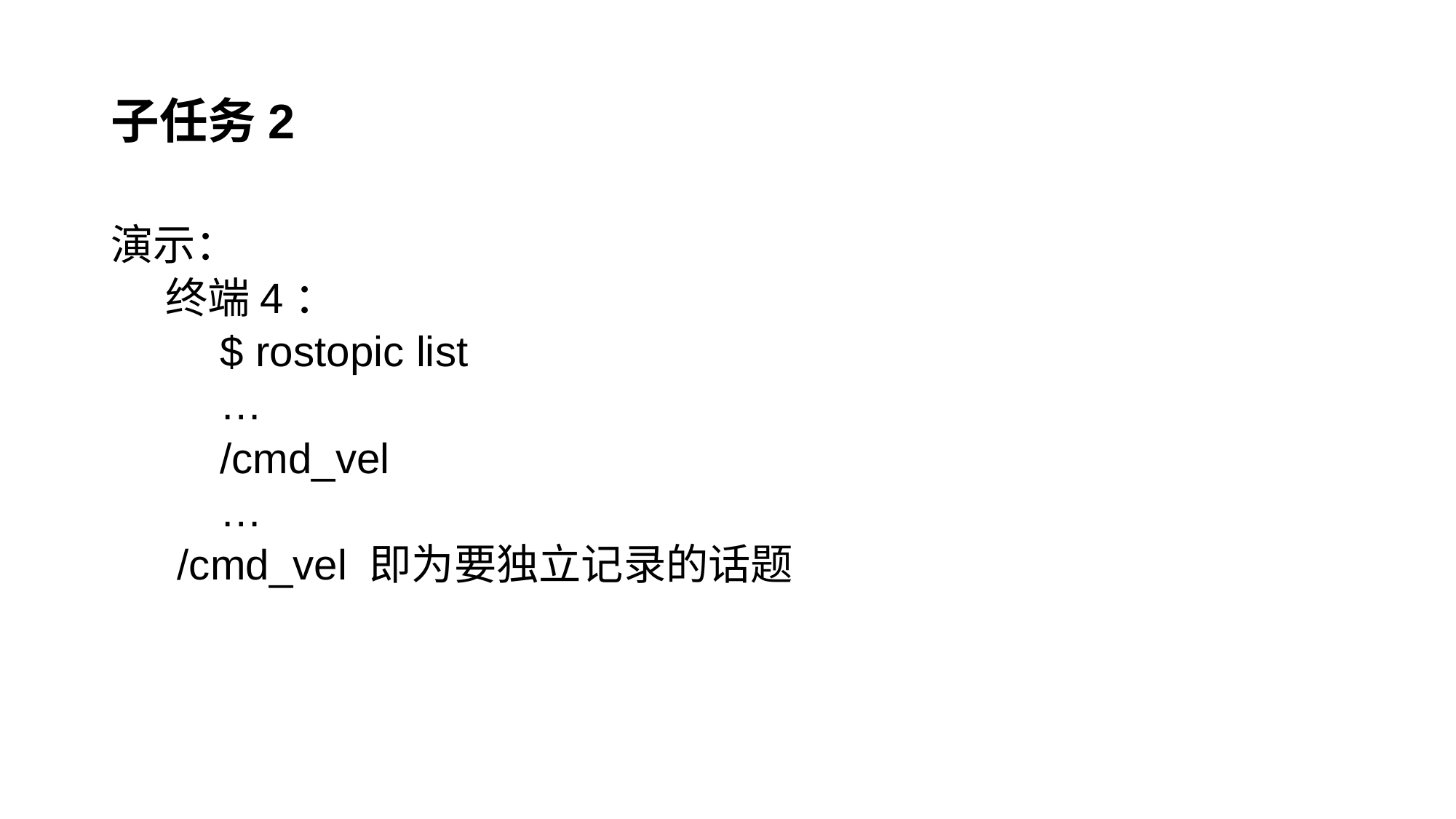

# 子任务2
演示：
终端4：
$ rostopic list
…
/cmd_vel
…
 /cmd_vel 即为要独立记录的话题